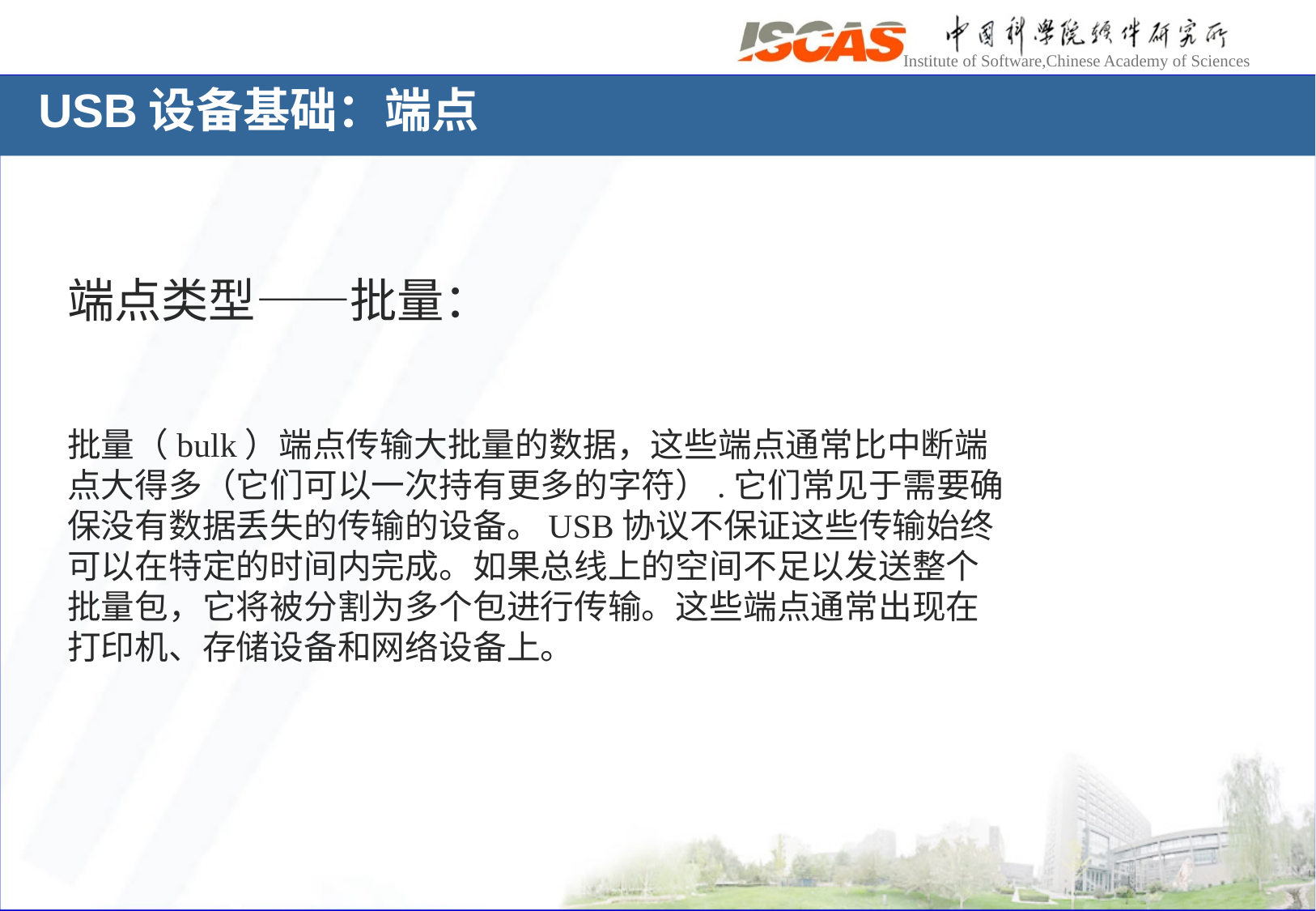

# USB设备基础：端点
端点类型——批量：

批量（bulk）端点传输大批量的数据，这些端点通常比中断端点大得多（它们可以一次持有更多的字符）.它们常见于需要确保没有数据丢失的传输的设备。USB协议不保证这些传输始终可以在特定的时间内完成。如果总线上的空间不足以发送整个批量包，它将被分割为多个包进行传输。这些端点通常出现在打印机、存储设备和网络设备上。